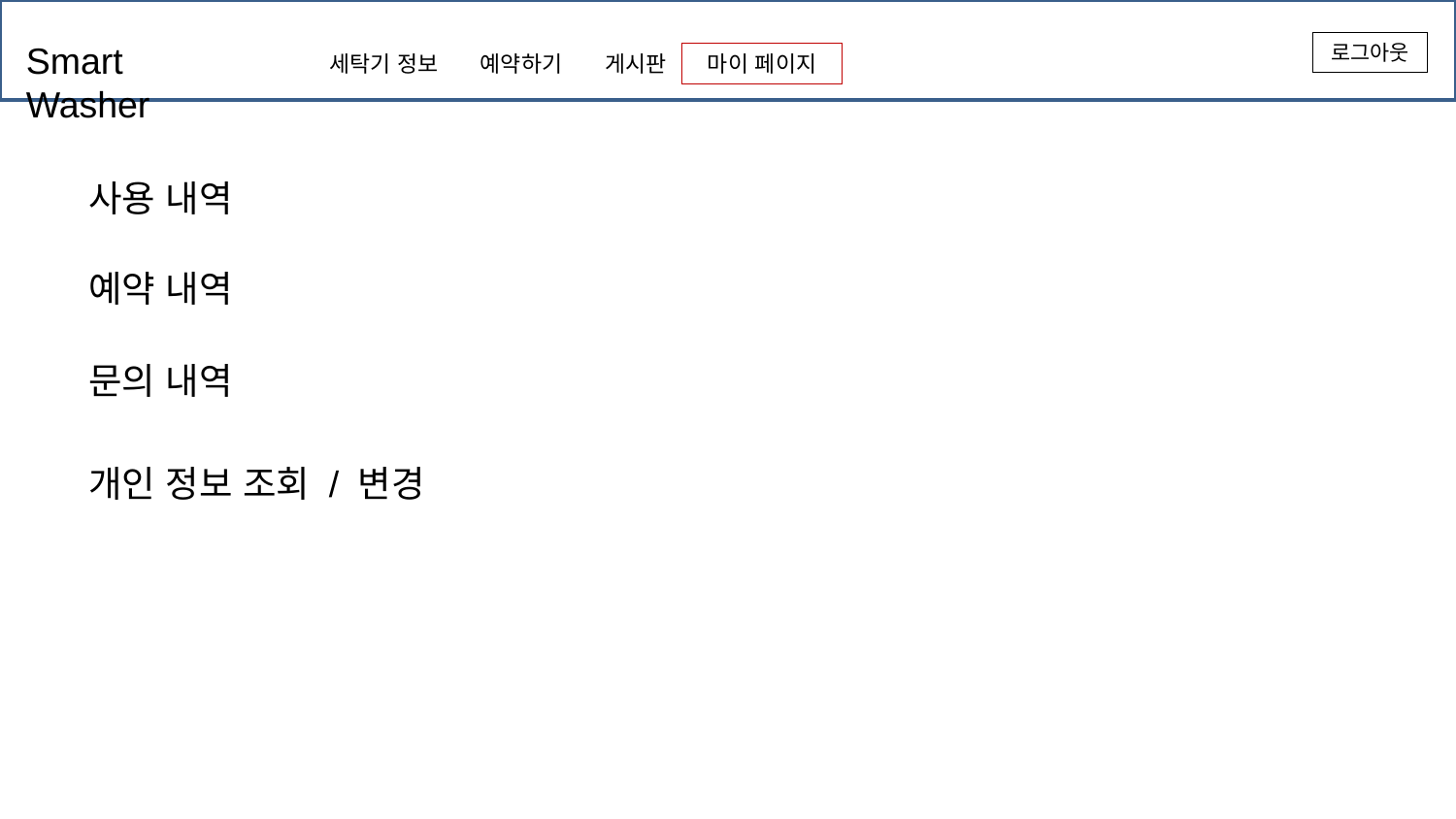

Smart Washer
로그아웃
세탁기 정보
예약하기
게시판
마이 페이지
사용 내역
예약 내역
문의 내역
개인 정보 조회 / 변경